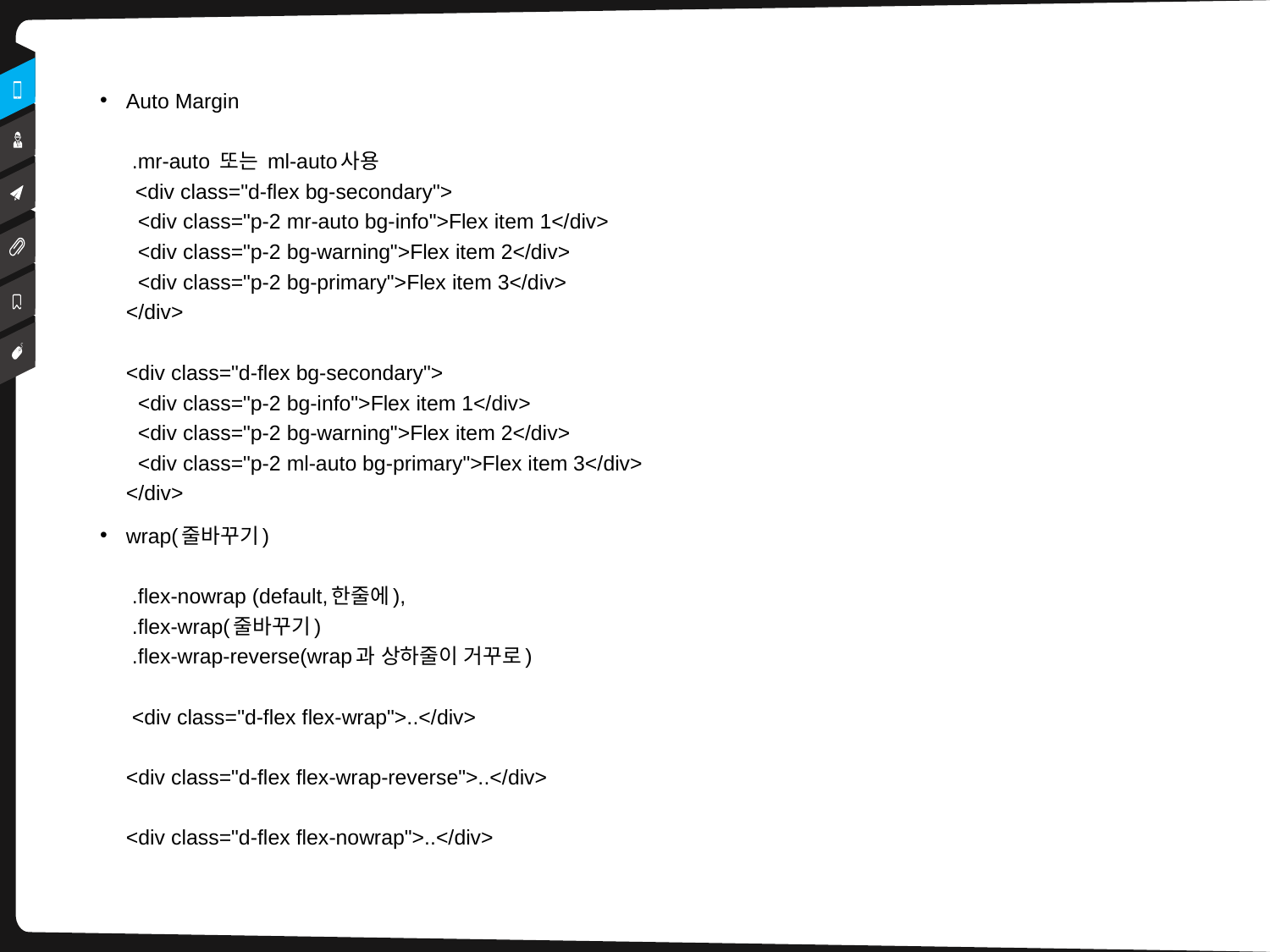

Auto Margin
 .mr-auto 또는 ml-auto사용
 <div class="d-flex bg-secondary">
  <div class="p-2 mr-auto bg-info">Flex item 1</div>
  <div class="p-2 bg-warning">Flex item 2</div>
  <div class="p-2 bg-primary">Flex item 3</div>
</div>
<div class="d-flex bg-secondary">
  <div class="p-2 bg-info">Flex item 1</div>
  <div class="p-2 bg-warning">Flex item 2</div>
  <div class="p-2 ml-auto bg-primary">Flex item 3</div>
</div>
wrap(줄바꾸기)
 .flex-nowrap (default,한줄에), 
 .flex-wrap(줄바꾸기) 
 .flex-wrap-reverse(wrap과 상하줄이 거꾸로)
 <div class="d-flex flex-wrap">..</div>
<div class="d-flex flex-wrap-reverse">..</div>
<div class="d-flex flex-nowrap">..</div>